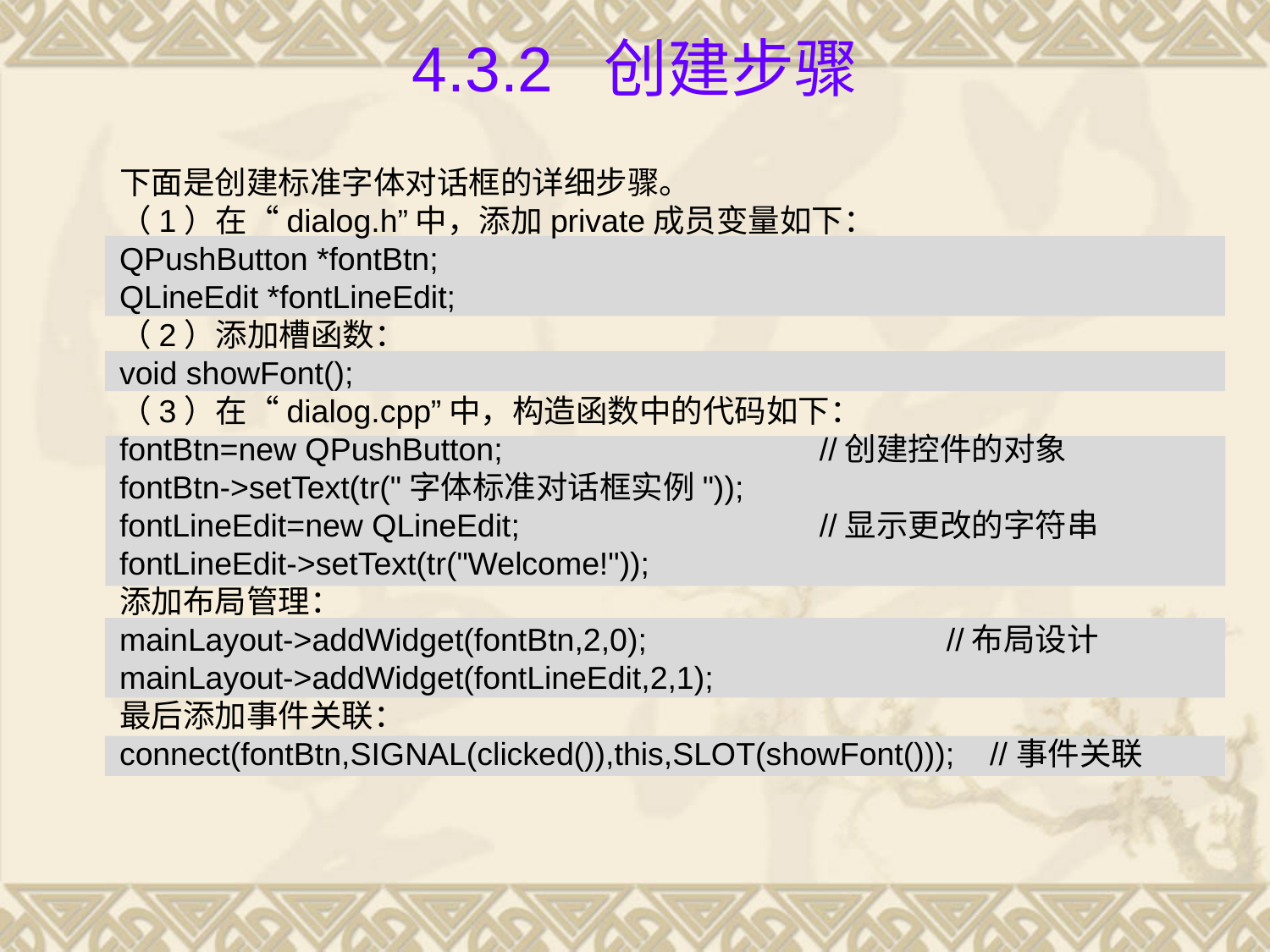

# 4.3.2  创建步骤
下面是创建标准字体对话框的详细步骤。
（1）在“dialog.h”中，添加private成员变量如下：
QPushButton *fontBtn;
QLineEdit *fontLineEdit;
（2）添加槽函数：
void showFont();
（3）在“dialog.cpp”中，构造函数中的代码如下：
fontBtn=new QPushButton;                       	//创建控件的对象
fontBtn->setText(tr("字体标准对话框实例"));
fontLineEdit=new QLineEdit;                    	//显示更改的字符串
fontLineEdit->setText(tr("Welcome!"));
添加布局管理：
mainLayout->addWidget(fontBtn,2,0);         		//布局设计
mainLayout->addWidget(fontLineEdit,2,1);
最后添加事件关联：
connect(fontBtn,SIGNAL(clicked()),this,SLOT(showFont()));    //事件关联